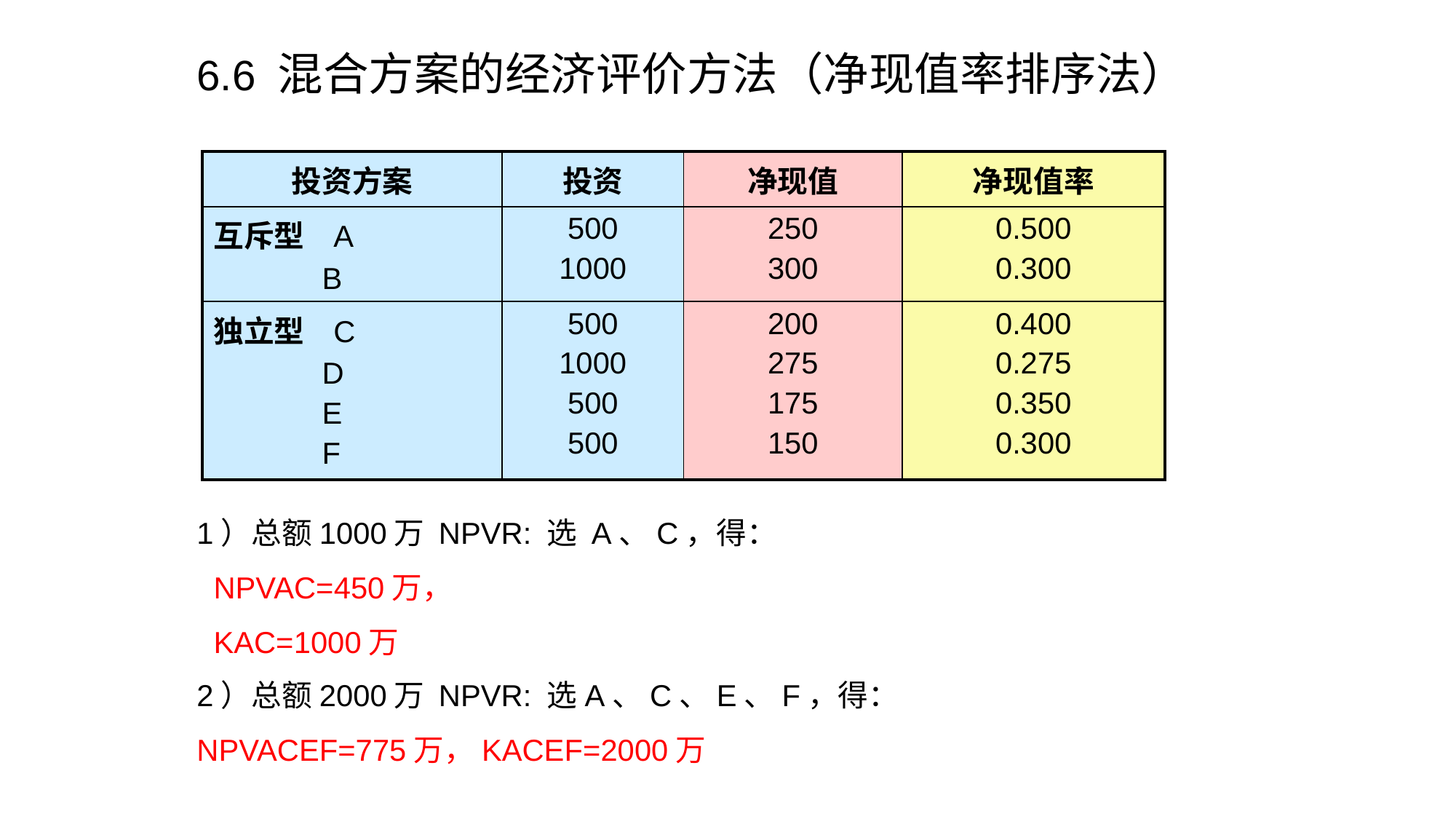

6.6 混合方案的经济评价方法（净现值率排序法）
| 投资方案 | 投资 | 净现值 | 净现值率 |
| --- | --- | --- | --- |
| 互斥型 A B | 500 1000 | 250 300 | 0.500 0.300 |
| 独立型 C D E F | 500 1000 500 500 | 200 275 175 150 | 0.400 0.275 0.350 0.300 |
1）总额1000万 NPVR: 选 A、C，得：
  NPVAC=450万，
  KAC=1000万
2）总额2000万 NPVR: 选A、C、E、F，得：
NPVACEF=775万，KACEF=2000万
29